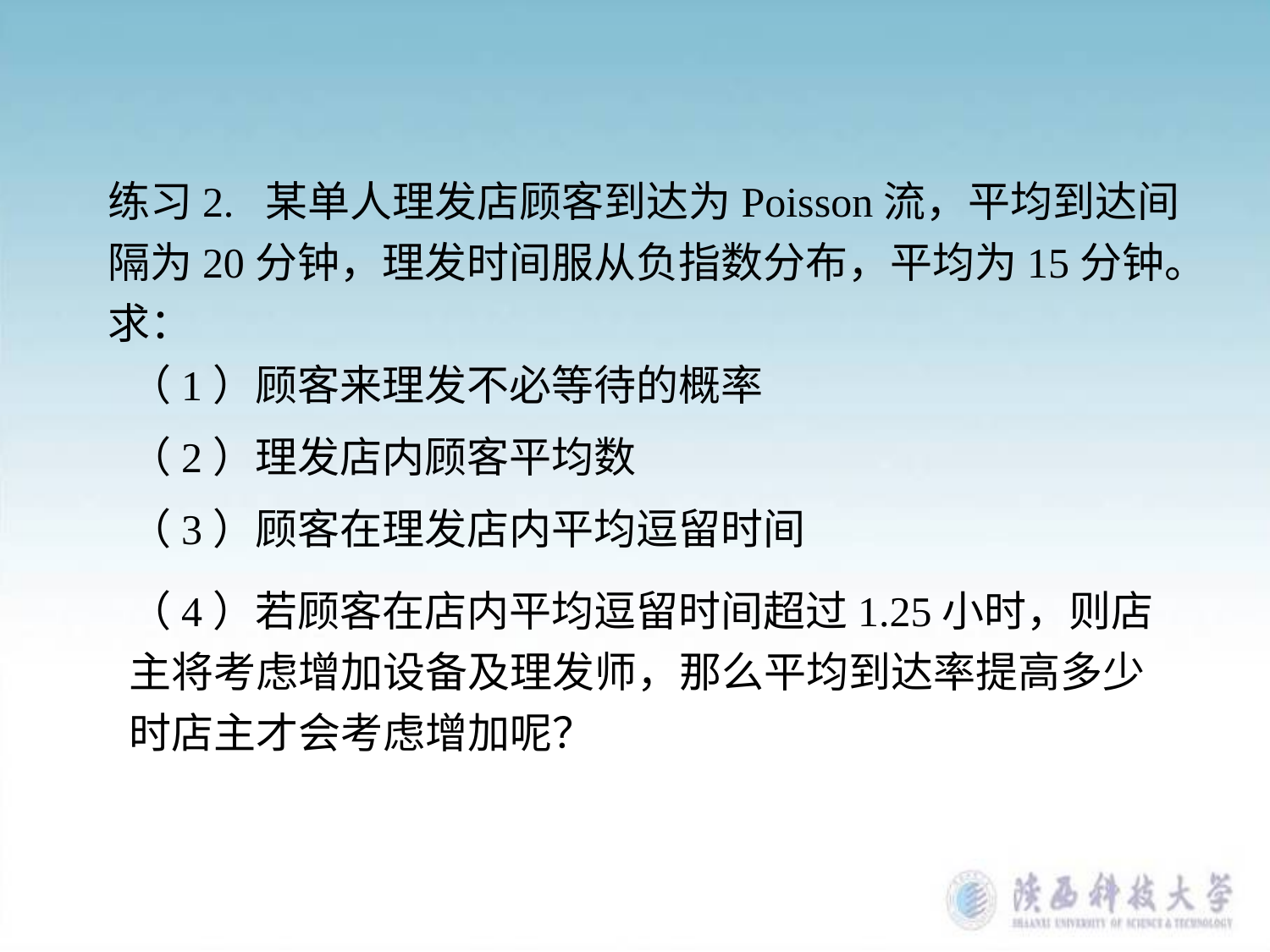

练习2.  某单人理发店顾客到达为Poisson流，平均到达间隔为20分钟，理发时间服从负指数分布，平均为15分钟。求：
（1）顾客来理发不必等待的概率
（2）理发店内顾客平均数
（3）顾客在理发店内平均逗留时间
（4）若顾客在店内平均逗留时间超过1.25小时，则店主将考虑增加设备及理发师，那么平均到达率提高多少时店主才会考虑增加呢？